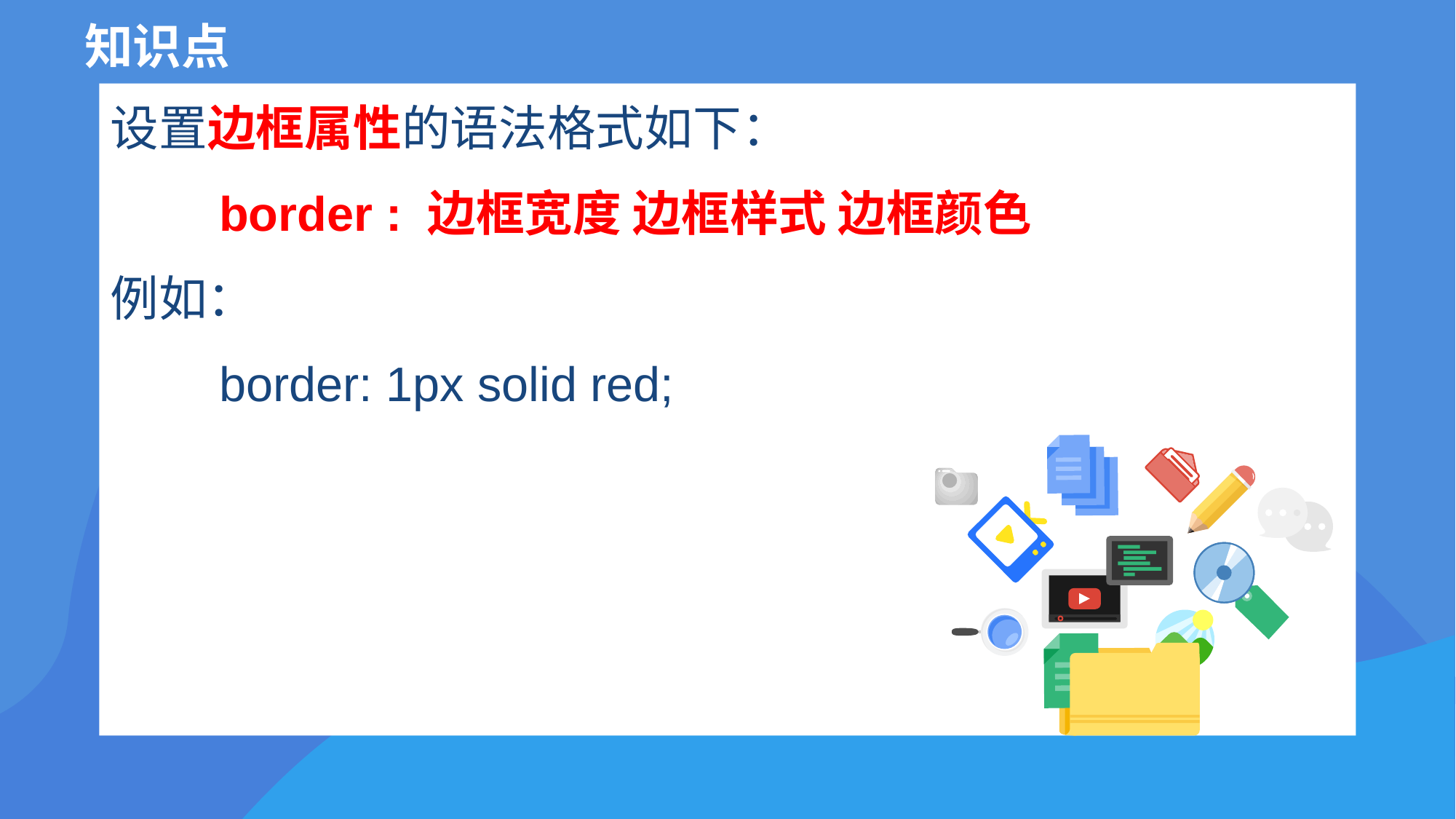

知识点
设置边框属性的语法格式如下：
　　border : 边框宽度 边框样式 边框颜色
例如：
　　border: 1px solid red;